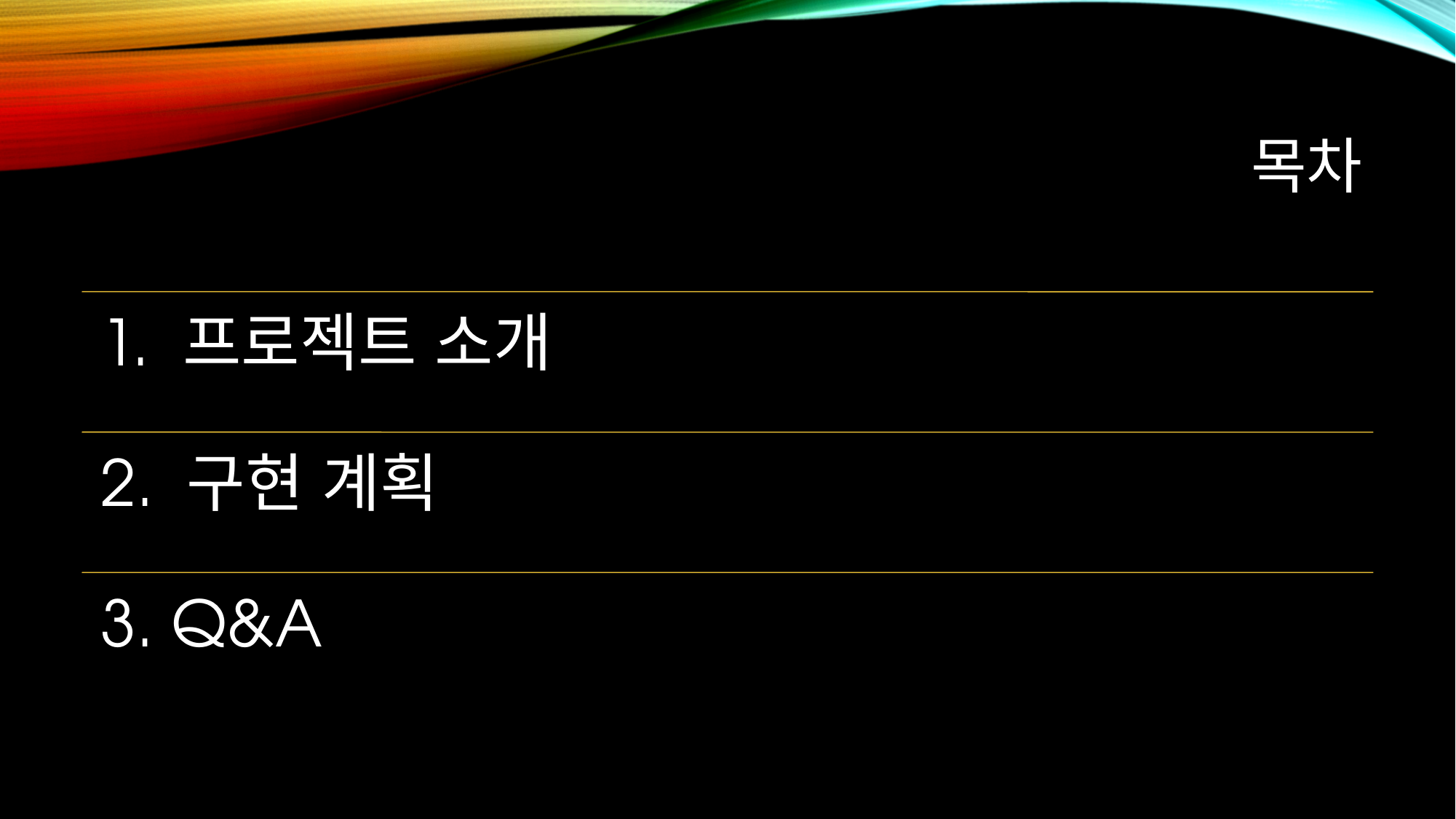

# 목차
1. 프로젝트 소개
2. 구현 계획
3. Q&A